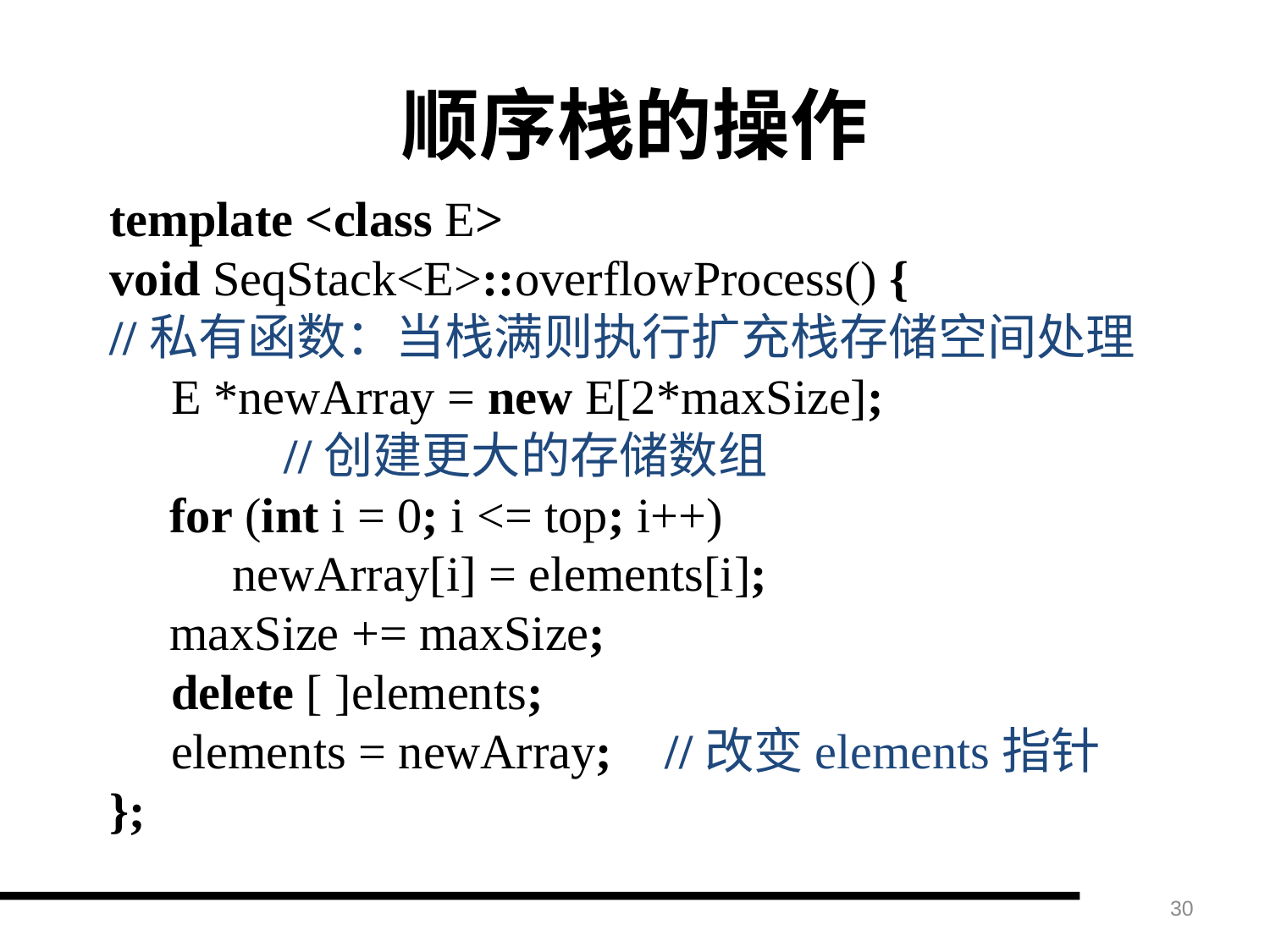

# 顺序栈的操作
template <class E>
void SeqStack<E>::overflowProcess() {
//私有函数：当栈满则执行扩充栈存储空间处理
     E *newArray = new E[2*maxSize];				//创建更大的存储数组
	 for (int i = 0; i <= top; i++)
          newArray[i] = elements[i];
	 maxSize += maxSize;
     delete [ ]elements;
     elements = newArray;  	//改变elements指针
};
30